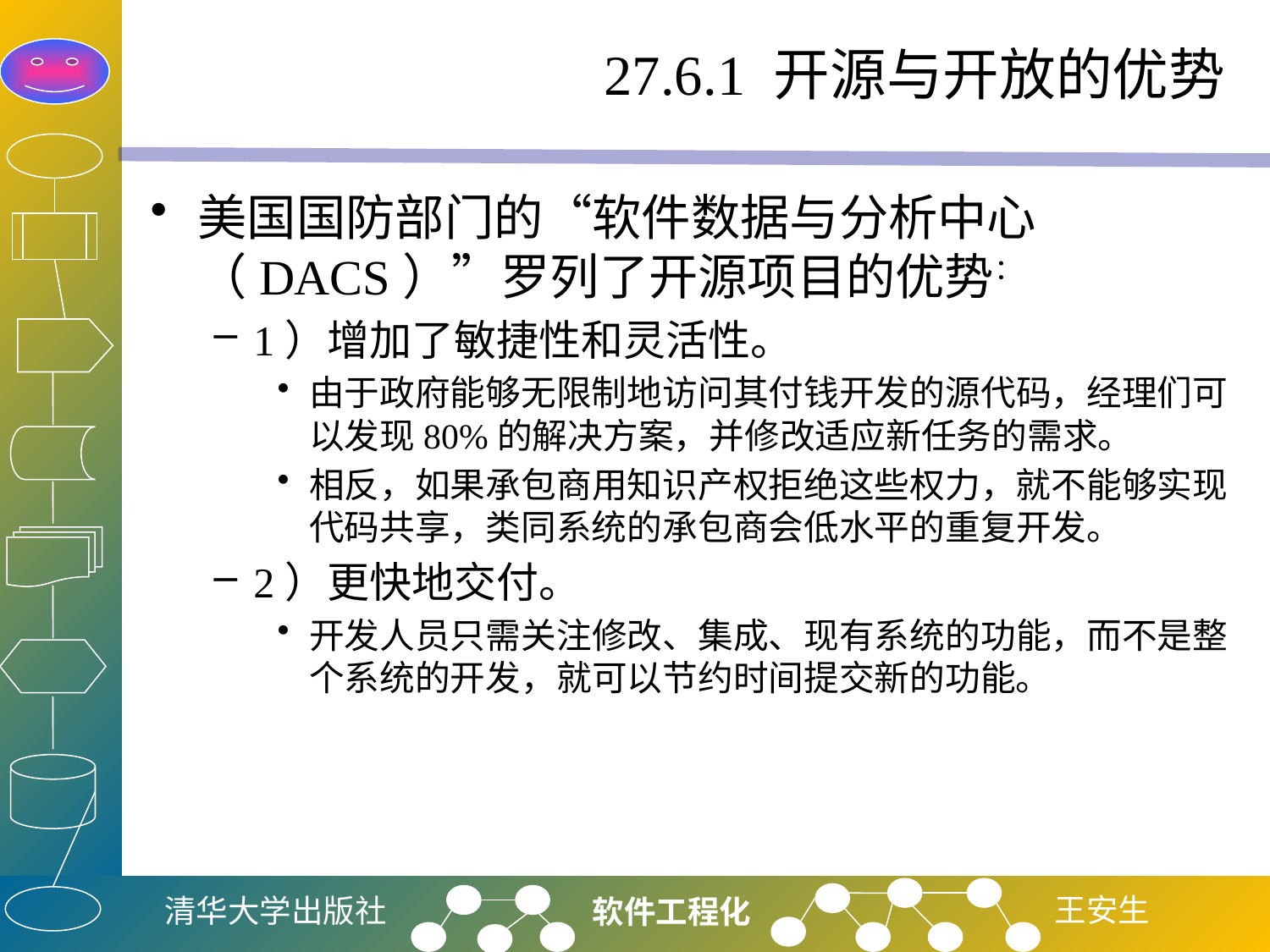

# 27.6.1 开源与开放的优势
美国国防部门的“软件数据与分析中心（DACS）”罗列了开源项目的优势：
1）增加了敏捷性和灵活性。
由于政府能够无限制地访问其付钱开发的源代码，经理们可以发现80%的解决方案，并修改适应新任务的需求。
相反，如果承包商用知识产权拒绝这些权力，就不能够实现代码共享，类同系统的承包商会低水平的重复开发。
2）更快地交付。
开发人员只需关注修改、集成、现有系统的功能，而不是整个系统的开发，就可以节约时间提交新的功能。